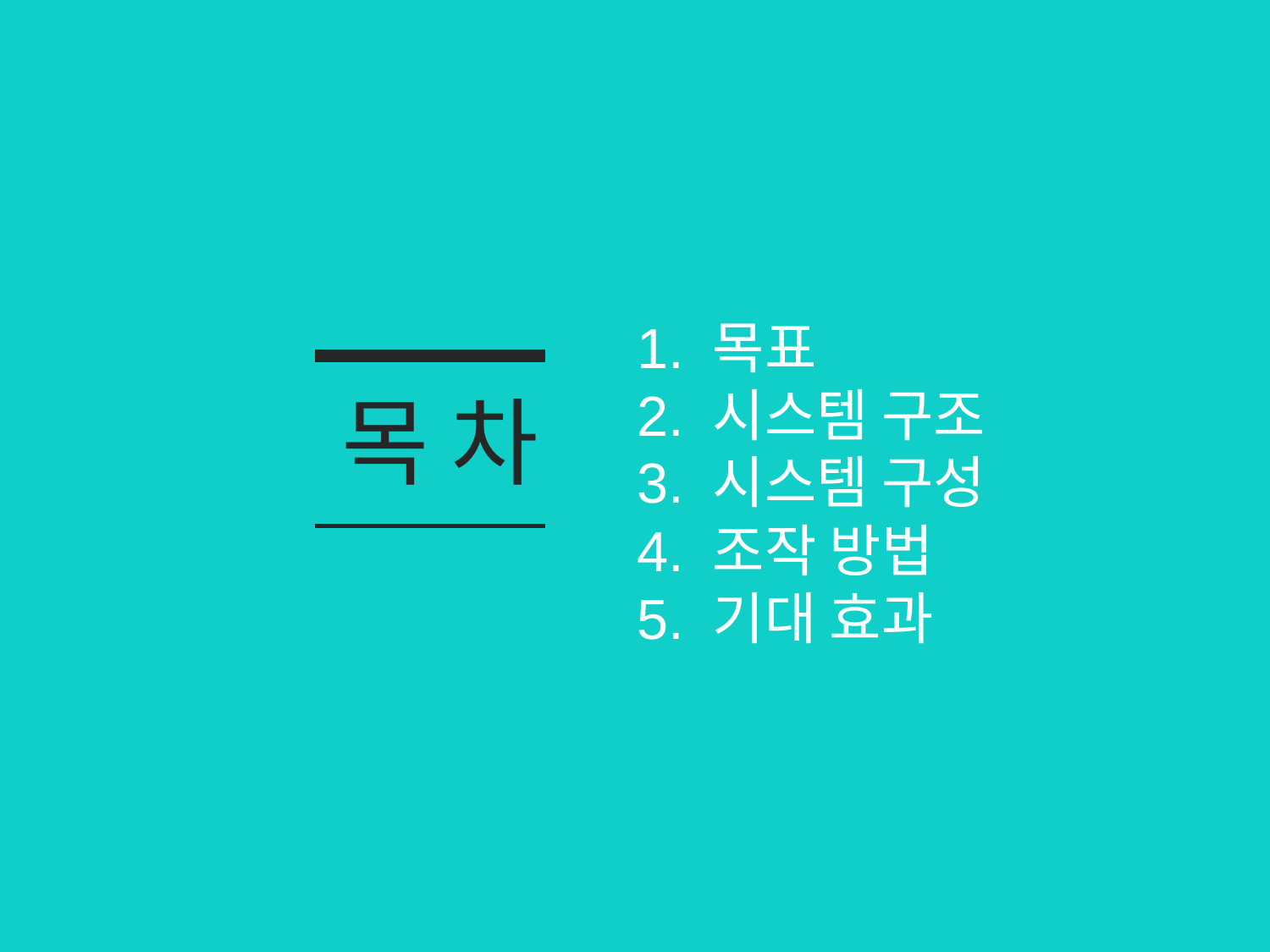

1. 목표
2. 시스템 구조
3. 시스템 구성
4. 조작 방법
5. 기대 효과

목 차